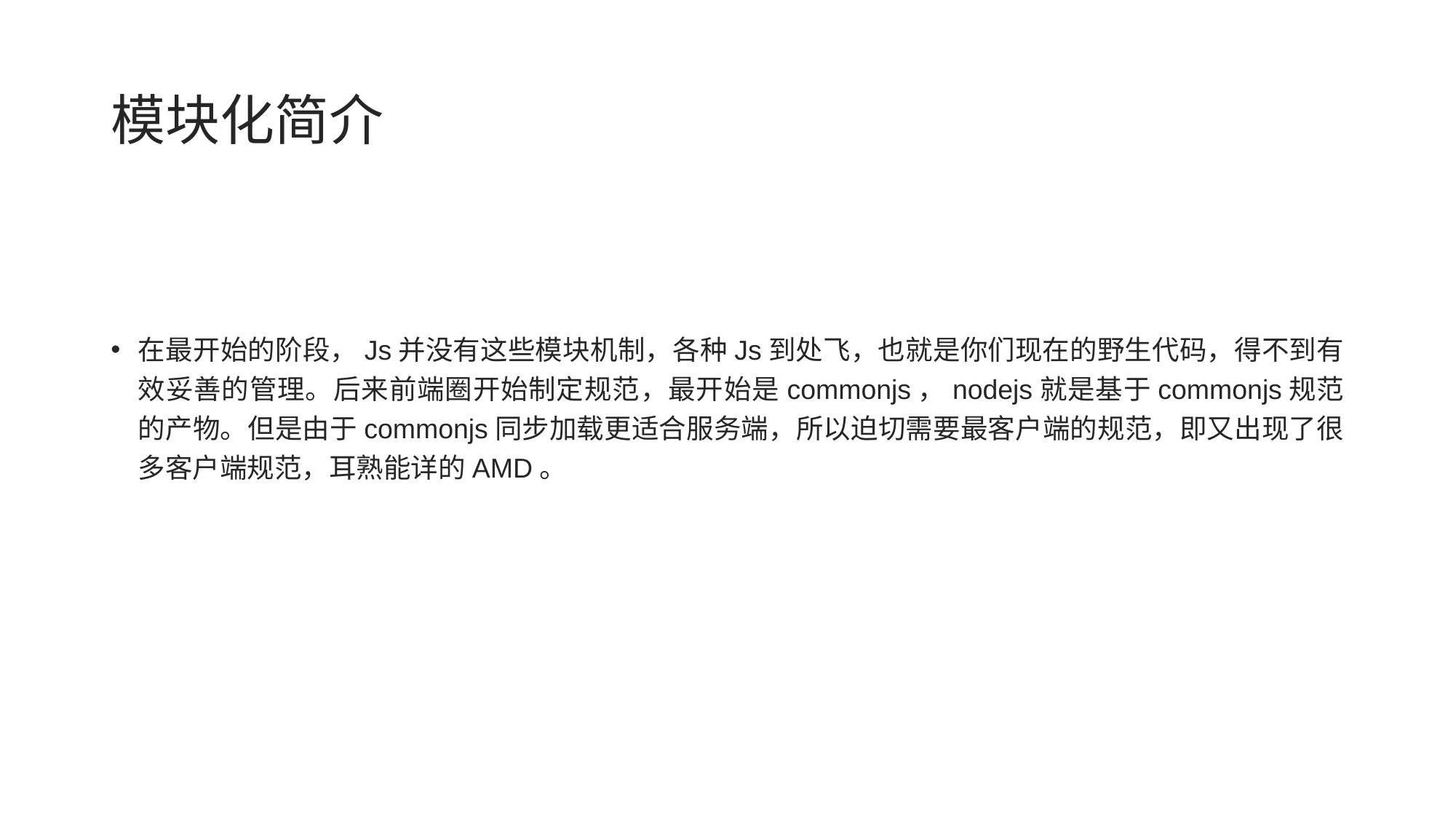

# 模块化简介

在最开始的阶段，Js并没有这些模块机制，各种Js到处飞，也就是你们现在的野生代码，得不到有效妥善的管理。后来前端圈开始制定规范，最开始是commonjs，nodejs就是基于commonjs规范的产物。但是由于commonjs同步加载更适合服务端，所以迫切需要最客户端的规范，即又出现了很多客户端规范，耳熟能详的AMD。